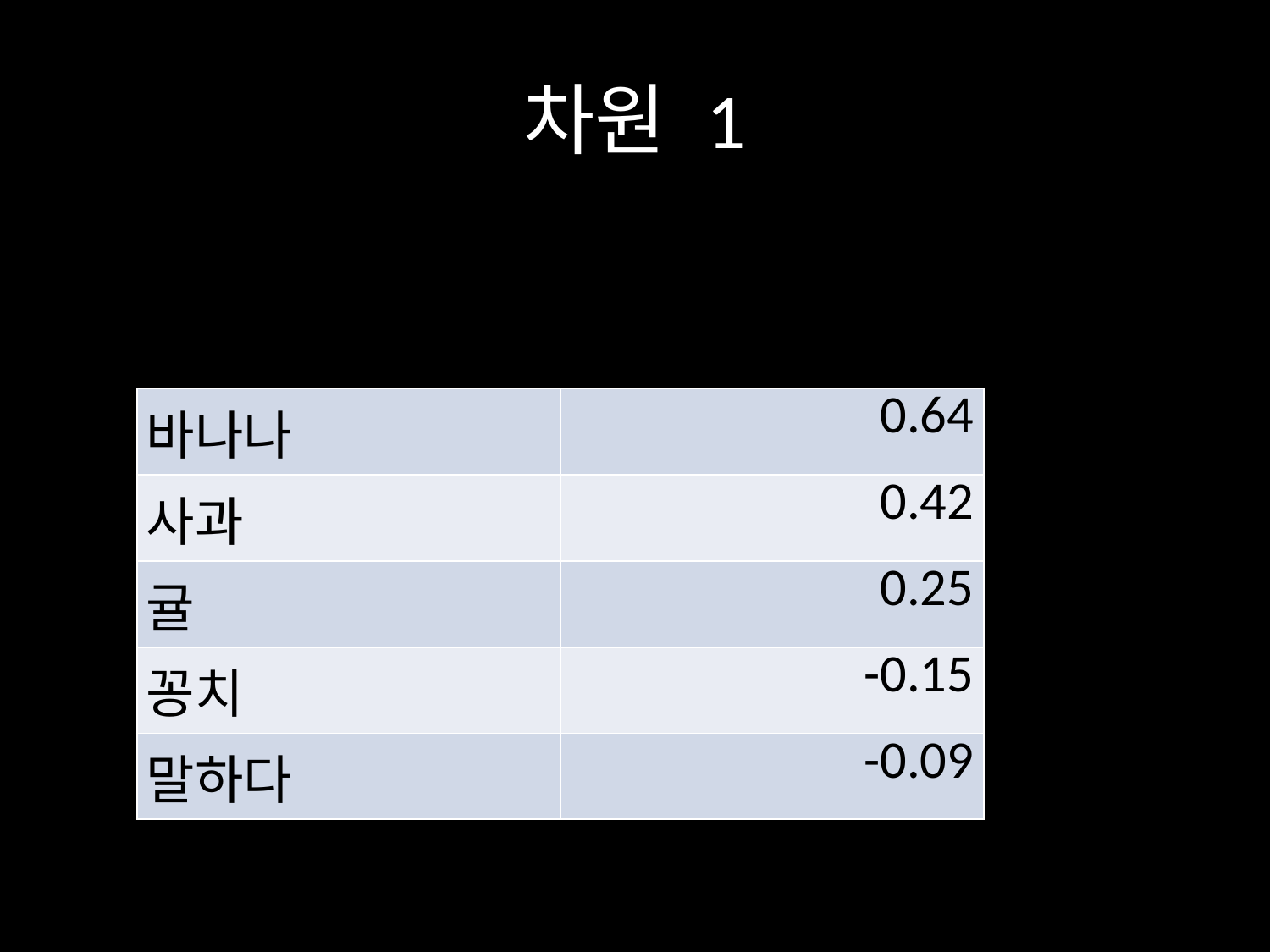

# 차원 1
| 바나나 | 0.64 |
| --- | --- |
| 사과 | 0.42 |
| 귤 | 0.25 |
| 꽁치 | -0.15 |
| 말하다 | -0.09 |